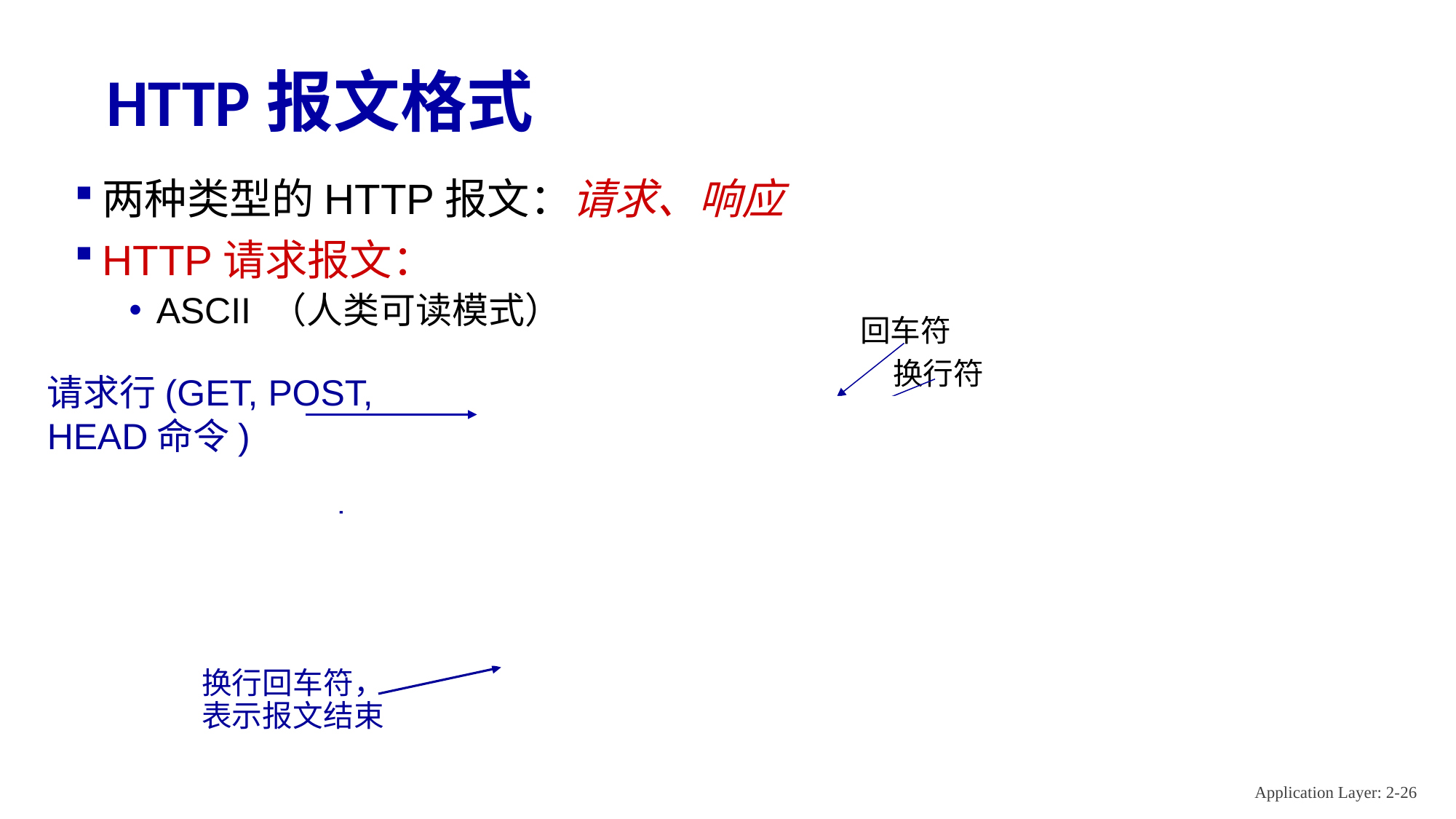

# HTTP报文格式
两种类型的HTTP报文：请求、响应
HTTP请求报文：
ASCII （人类可读模式）
回车符

换行符

请求行(GET, POST,
HEAD命令)

GET /index.html HTTP/1.1\r\n
Host: www-net.cs.umass.edu\r\n
User-Agent: Mozilla/5.0 (Macintosh; Intel Mac OS X 10.15; rv:80.0) Gecko/20100101 Firefox/80.0 \r\n
Accept: text/html,application/xhtml+xml\r\n
Accept-Language: en-us,en;q=0.5\r\n
Accept-Encoding: gzip,deflate\r\n
Connection: keep-alive\r\n
\r\n

首部行
换行回车符，表示报文结束

Application Layer: 2-26